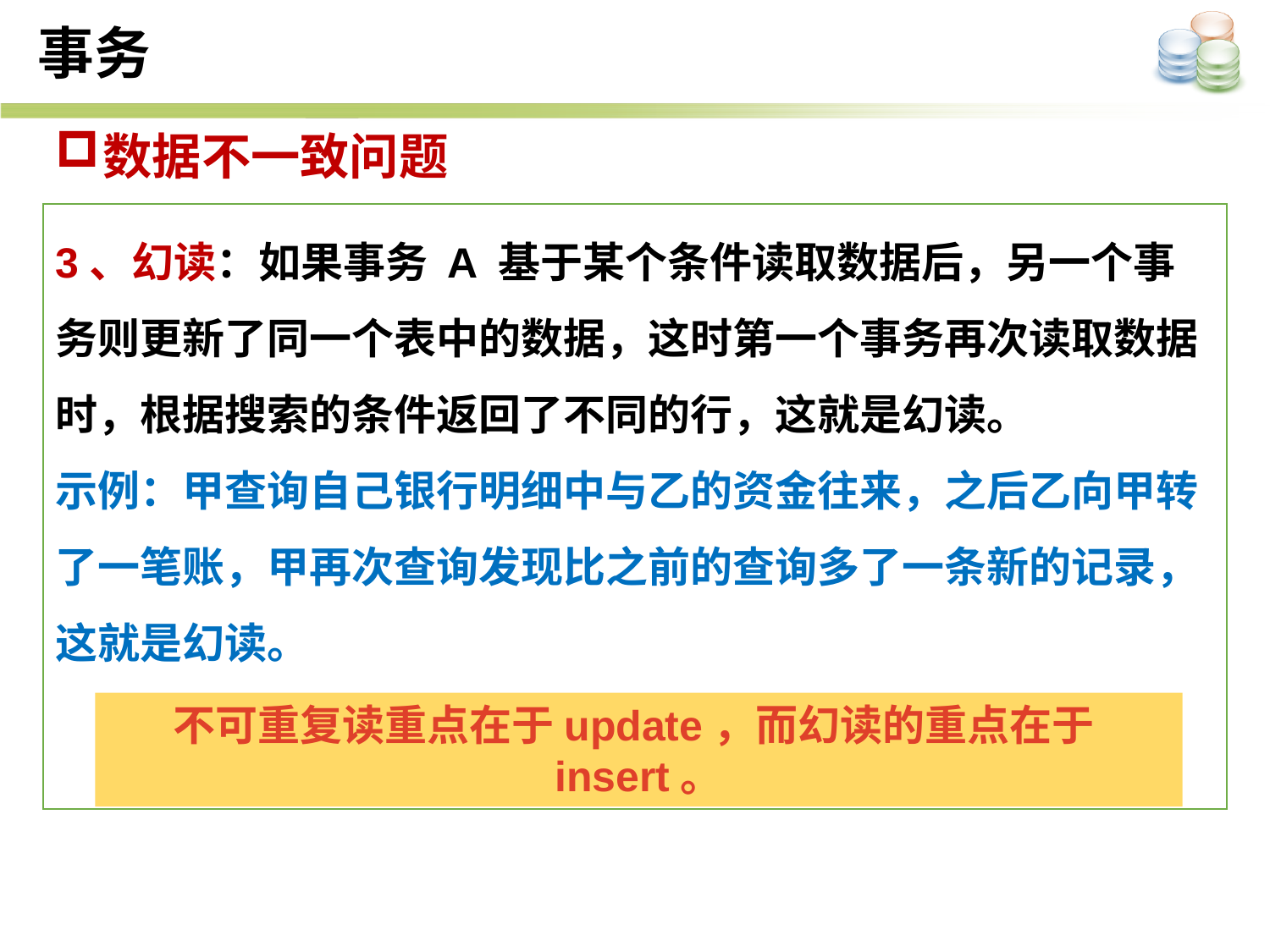

事务
数据不一致问题
3、幻读：如果事务 A 基于某个条件读取数据后，另一个事务则更新了同一个表中的数据，这时第一个事务再次读取数据时，根据搜索的条件返回了不同的行，这就是幻读。
示例：甲查询自己银行明细中与乙的资金往来，之后乙向甲转了一笔账，甲再次查询发现比之前的查询多了一条新的记录，这就是幻读。
不可重复读重点在于update，而幻读的重点在于insert。
29